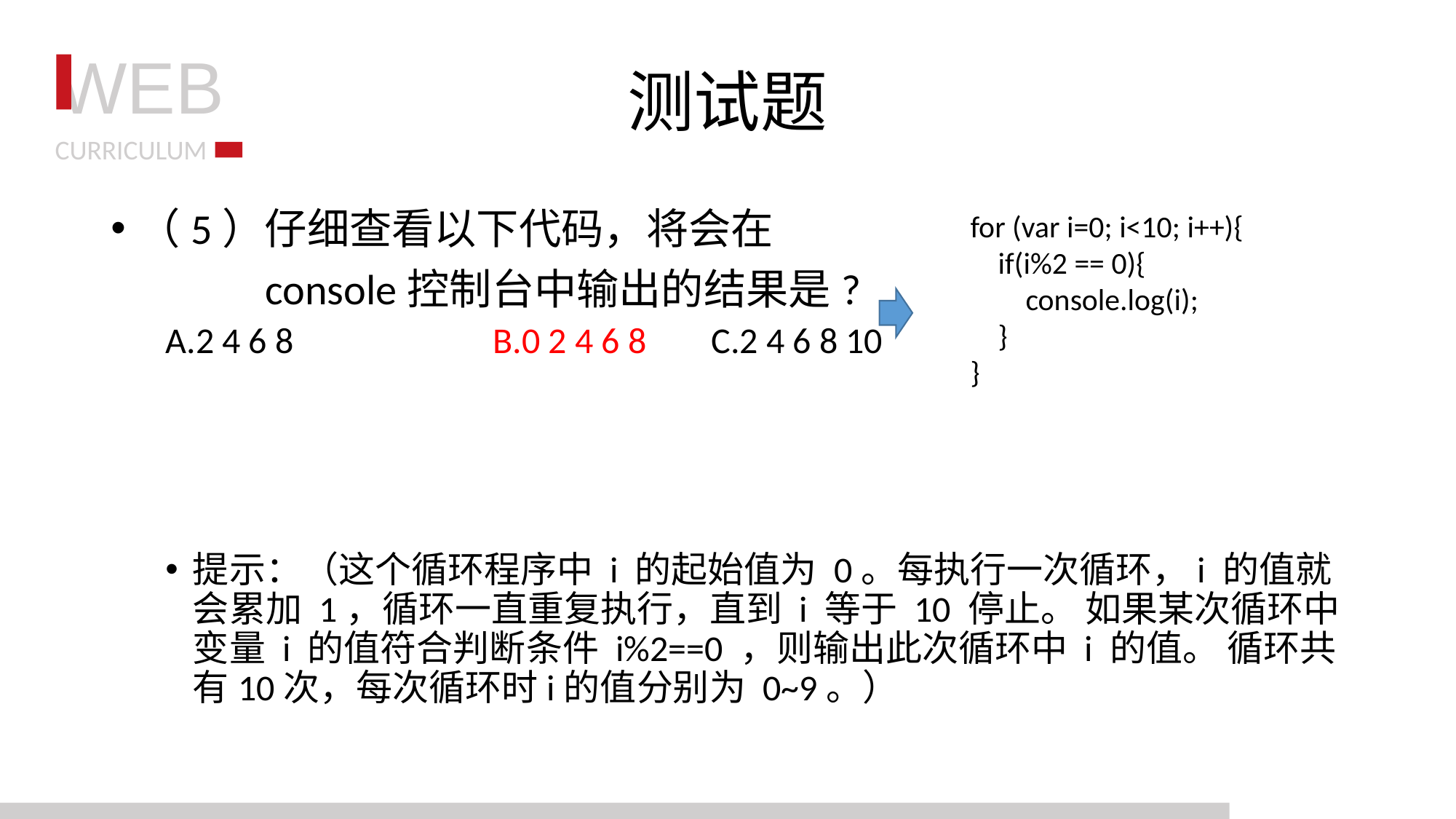

# 测试题
（5）仔细查看以下代码，将会在
                console控制台中输出的结果是?
A.2 4 6 8		B.0 2 4 6 8	C.2 4 6 8 10

提示：（这个循环程序中 i 的起始值为 0。每执行一次循环，i 的值就会累加 1，循环一直重复执行，直到 i 等于 10 停止。 如果某次循环中变量 i 的值符合判断条件 i%2==0 ，则输出此次循环中 i 的值。 循环共有10次，每次循环时i的值分别为 0~9。）
for (var i=0; i<10; i++){
    if(i%2 == 0){
        console.log(i);
    }
}